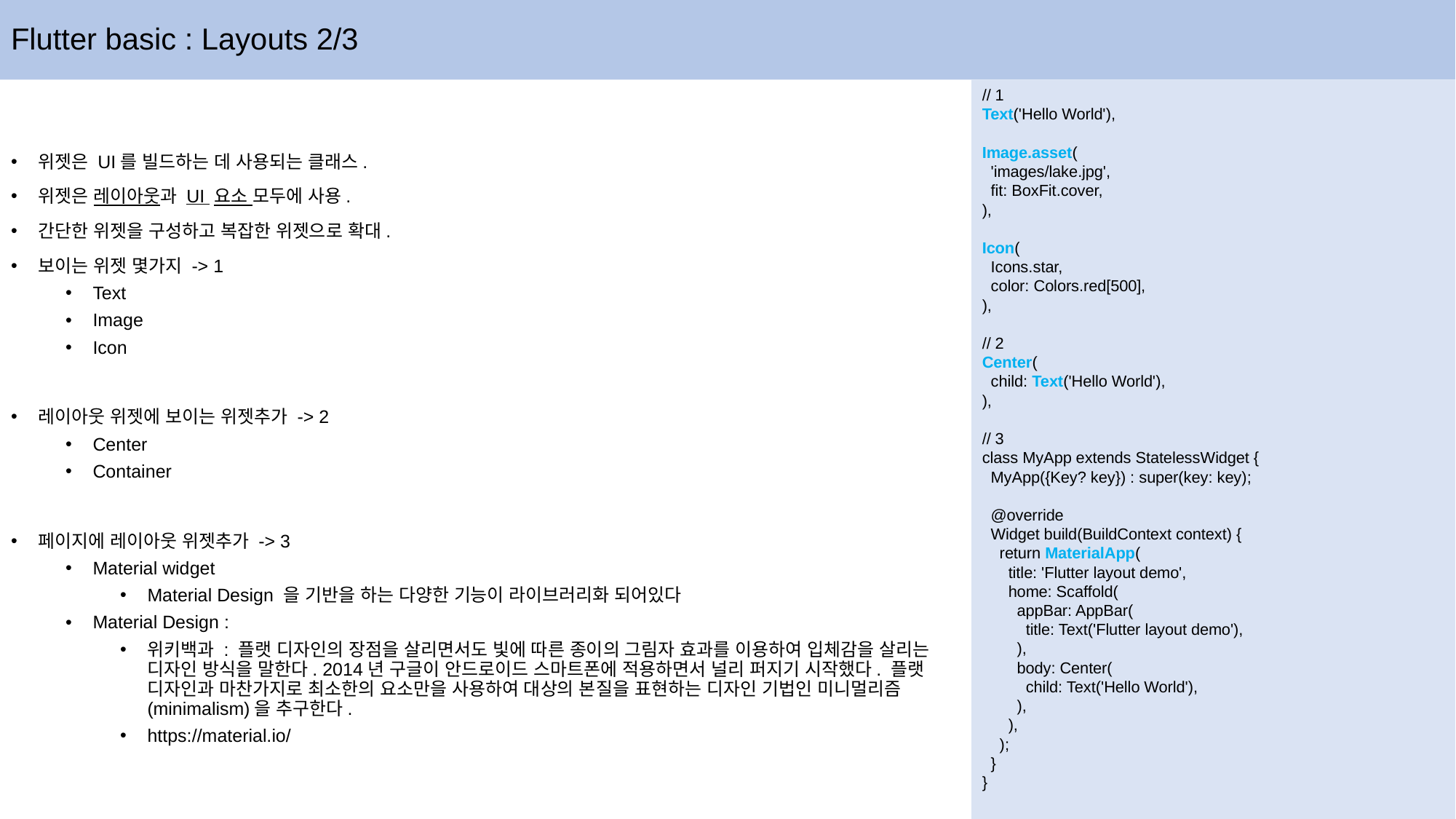

# Flutter basic : Layouts 2/3
위젯은 UI를 빌드하는 데 사용되는 클래스.
위젯은 레이아웃과 UI 요소 모두에 사용.
간단한 위젯을 구성하고 복잡한 위젯으로 확대.
보이는 위젯 몇가지 -> 1
Text
Image
Icon

레이아웃 위젯에 보이는 위젯추가 -> 2
Center
Container

페이지에 레이아웃 위젯추가 -> 3
Material widget
Material Design 을 기반을 하는 다양한 기능이 라이브러리화 되어있다
Material Design :
위키백과 : 플랫 디자인의 장점을 살리면서도 빛에 따른 종이의 그림자 효과를 이용하여 입체감을 살리는 디자인 방식을 말한다. 2014년 구글이 안드로이드 스마트폰에 적용하면서 널리 퍼지기 시작했다. 플랫 디자인과 마찬가지로 최소한의 요소만을 사용하여 대상의 본질을 표현하는 디자인 기법인 미니멀리즘(minimalism)을 추구한다.
https://material.io/
// 1
Text('Hello World'),

Image.asset(
  'images/lake.jpg',
  fit: BoxFit.cover,
),

Icon(
  Icons.star,
  color: Colors.red[500],
),

// 2
Center(
  child: Text('Hello World'),
),

// 3
class MyApp extends StatelessWidget {
  MyApp({Key? key}) : super(key: key);

  @override
  Widget build(BuildContext context) {
    return MaterialApp(
      title: 'Flutter layout demo',
      home: Scaffold(
        appBar: AppBar(
          title: Text('Flutter layout demo'),
        ),
        body: Center(
          child: Text('Hello World'),
        ),
      ),
    );
  }
}